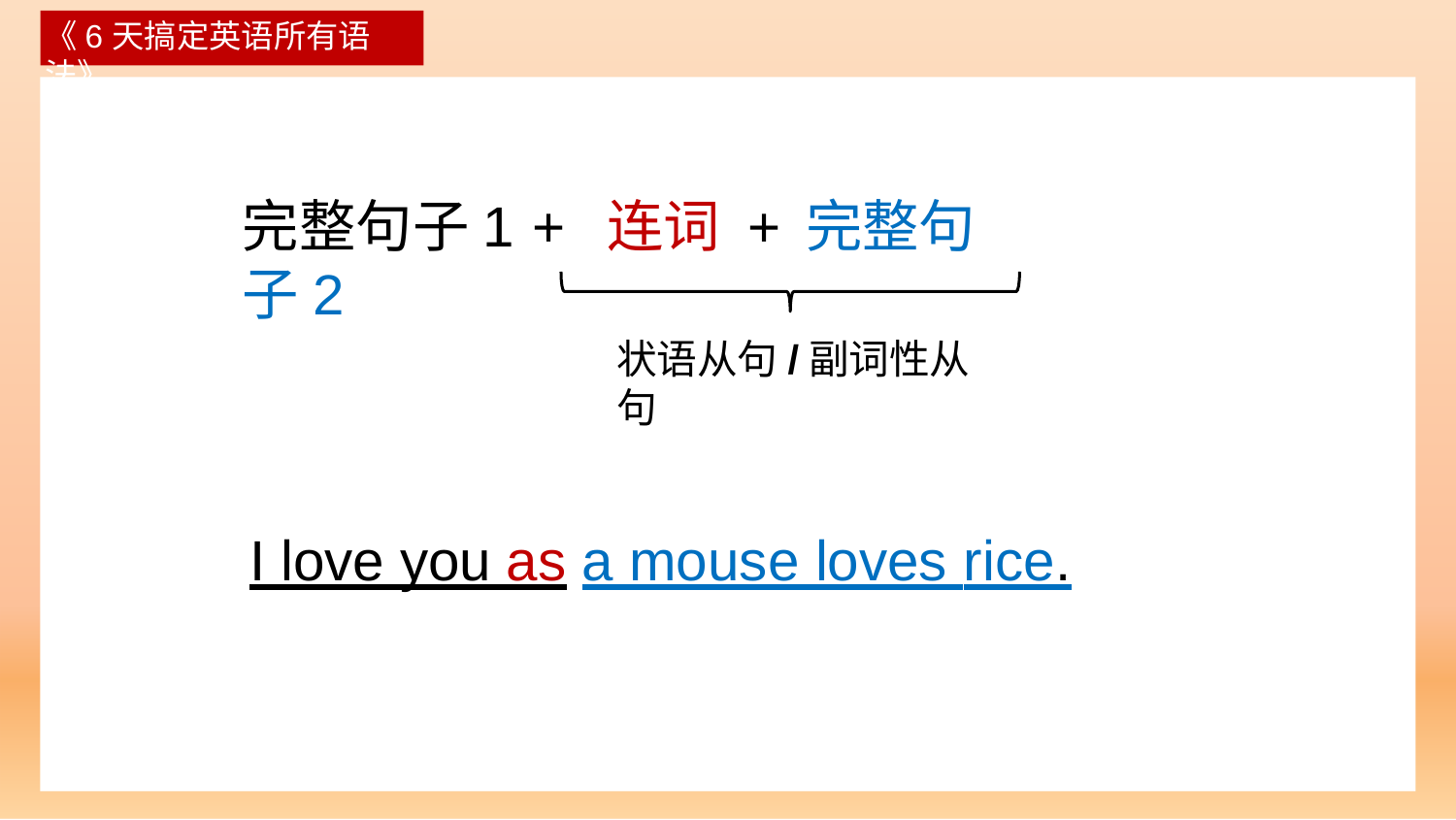

《6天搞定英语所有语法》
# 完整句子1 + 连词 +完整句子2

状语从句/副词性从句
I love you as a mouse loves rice.